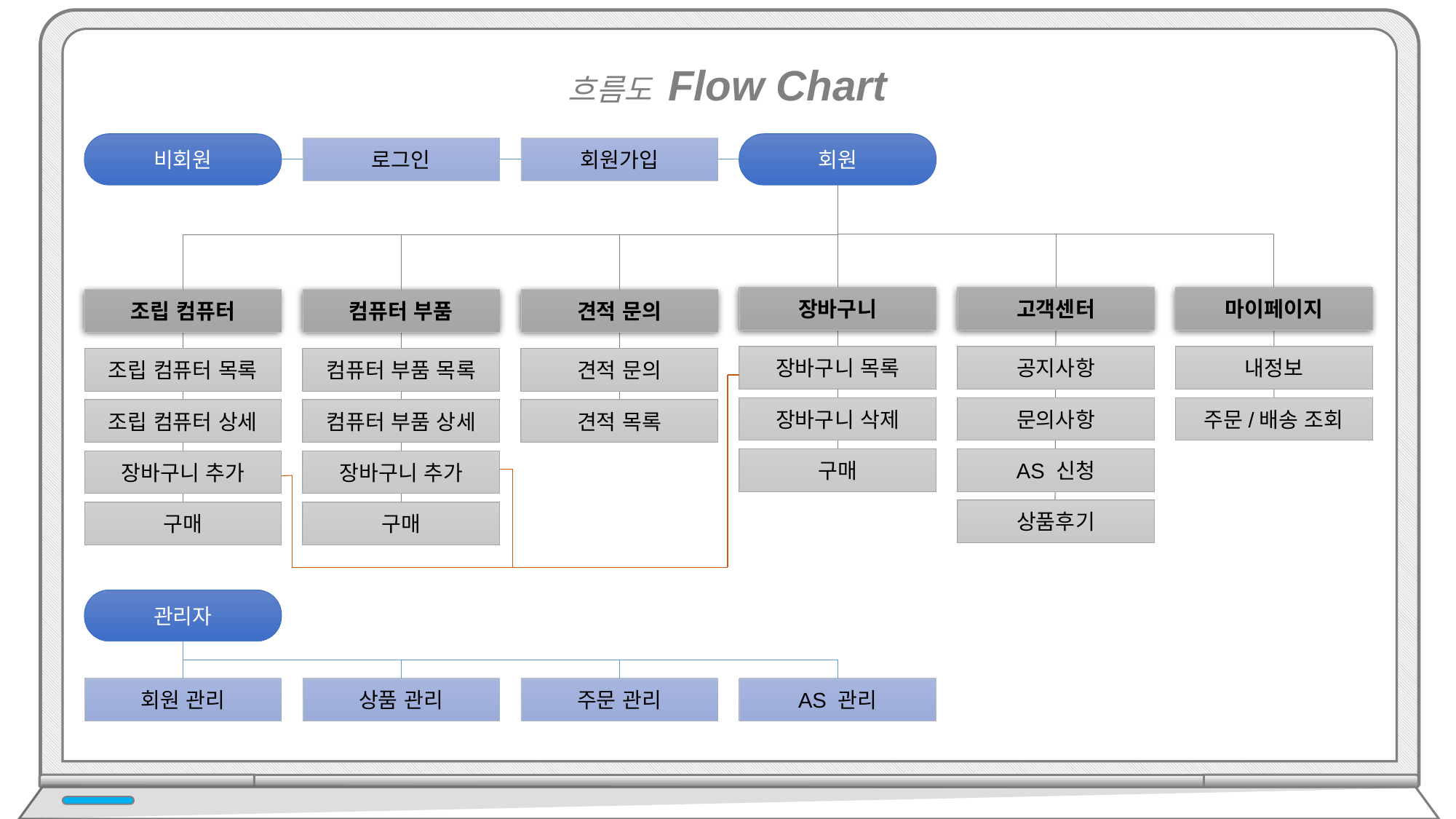

흐름도 Flow Chart
비회원
회원
로그인
회원가입
장바구니
장바구니 목록
장바구니 삭제
구매
고객센터
공지사항
문의사항
AS 신청
상품후기
마이페이지
내정보
주문/배송 조회
조립 컴퓨터
조립 컴퓨터 목록
조립 컴퓨터 상세
장바구니 추가
구매
컴퓨터 부품
컴퓨터 부품 목록
컴퓨터 부품 상세
장바구니 추가
구매
견적 문의
견적 문의
견적 목록
관리자
회원 관리
상품 관리
주문 관리
AS 관리